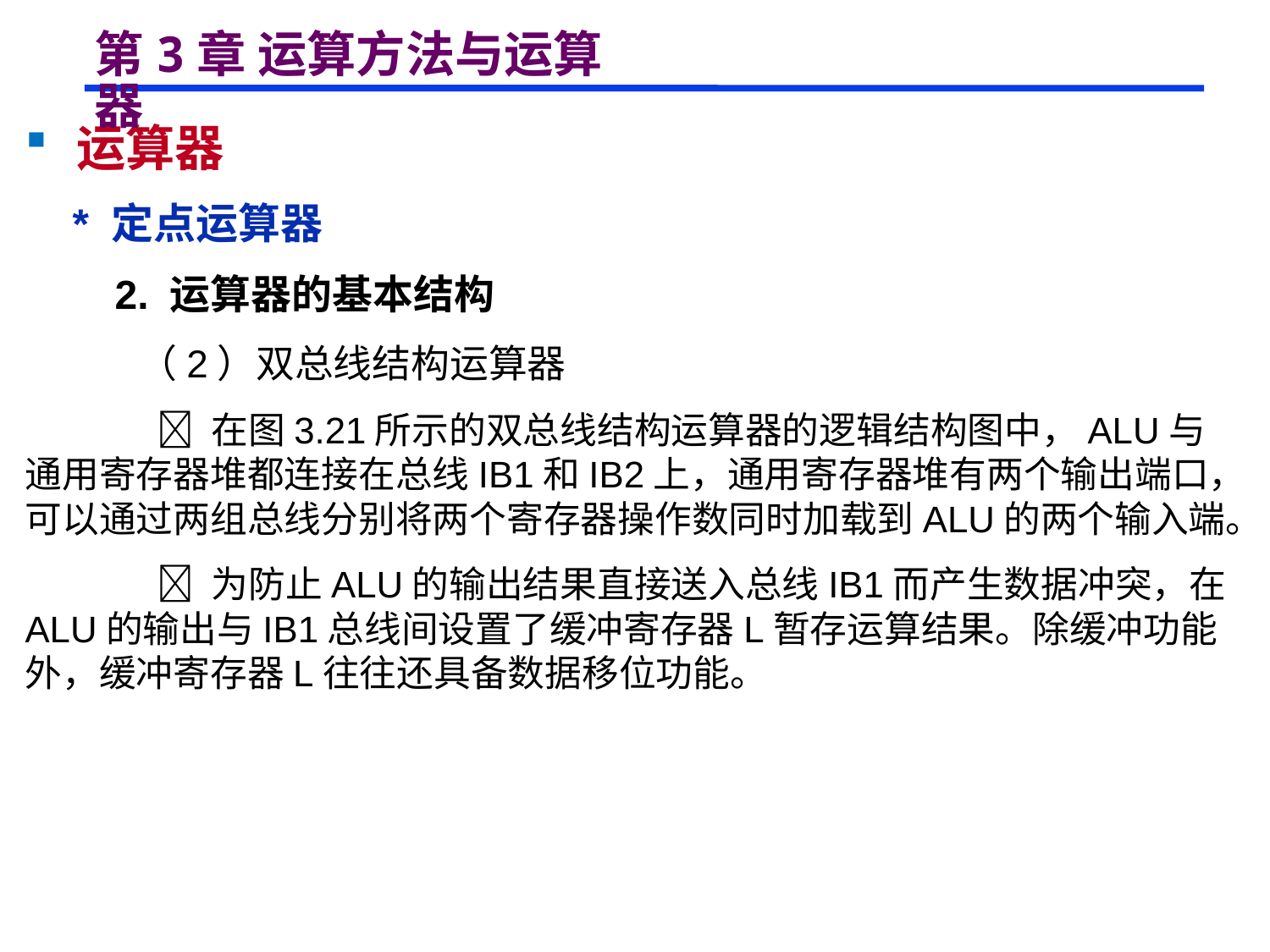

# 第3章 运算方法与运算器
 运算器
    * 定点运算器
        2. 运算器的基本结构
            （2）双总线结构运算器
                ♦ 在图3.21所示的双总线结构运算器的逻辑结构图中，ALU与通用寄存器堆都连接在总线IB1和IB2上，通用寄存器堆有两个输出端口，可以通过两组总线分别将两个寄存器操作数同时加载到ALU的两个输入端。
                ♦ 为防止ALU的输出结果直接送入总线IB1而产生数据冲突，在ALU的输出与IB1总线间设置了缓冲寄存器L暂存运算结果。除缓冲功能外，缓冲寄存器L往往还具备数据移位功能。